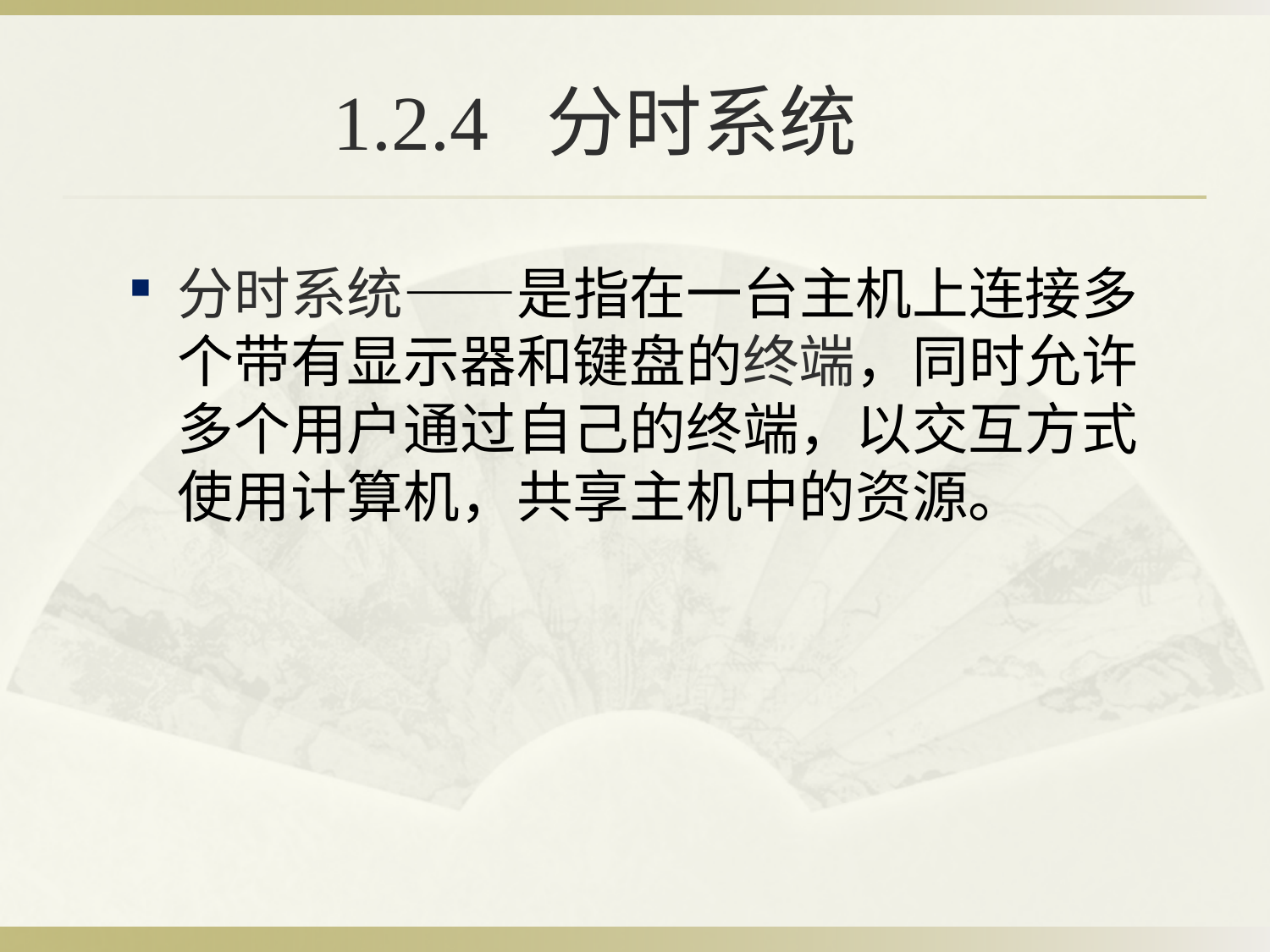

# 1.2.4  分时系统
分时系统——是指在一台主机上连接多个带有显示器和键盘的终端，同时允许多个用户通过自己的终端，以交互方式使用计算机，共享主机中的资源。
29